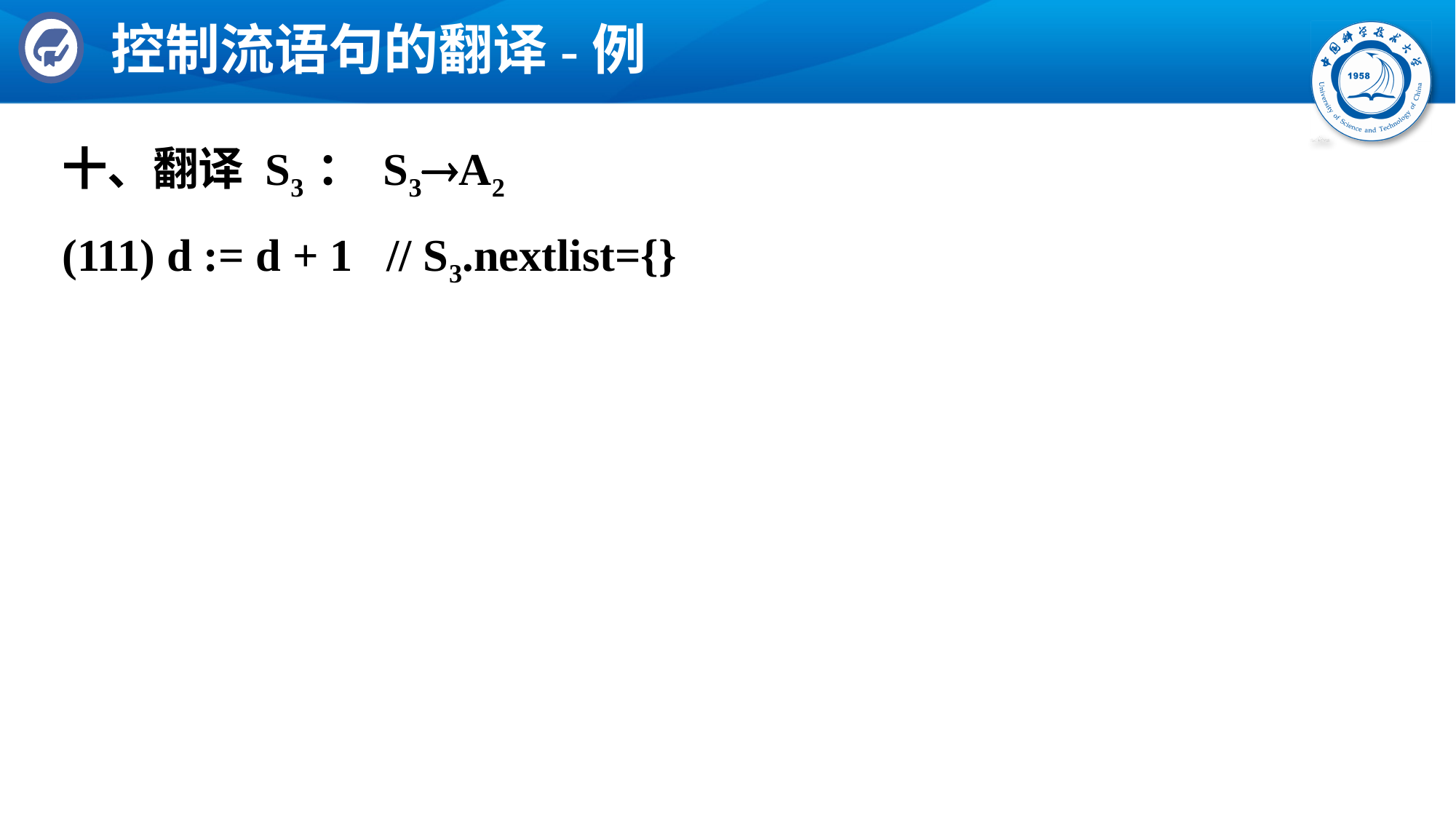

# 控制流语句的翻译-例
十、翻译 S3 ： S3→A2
(111) d := d + 1   // S3.nextlist={}